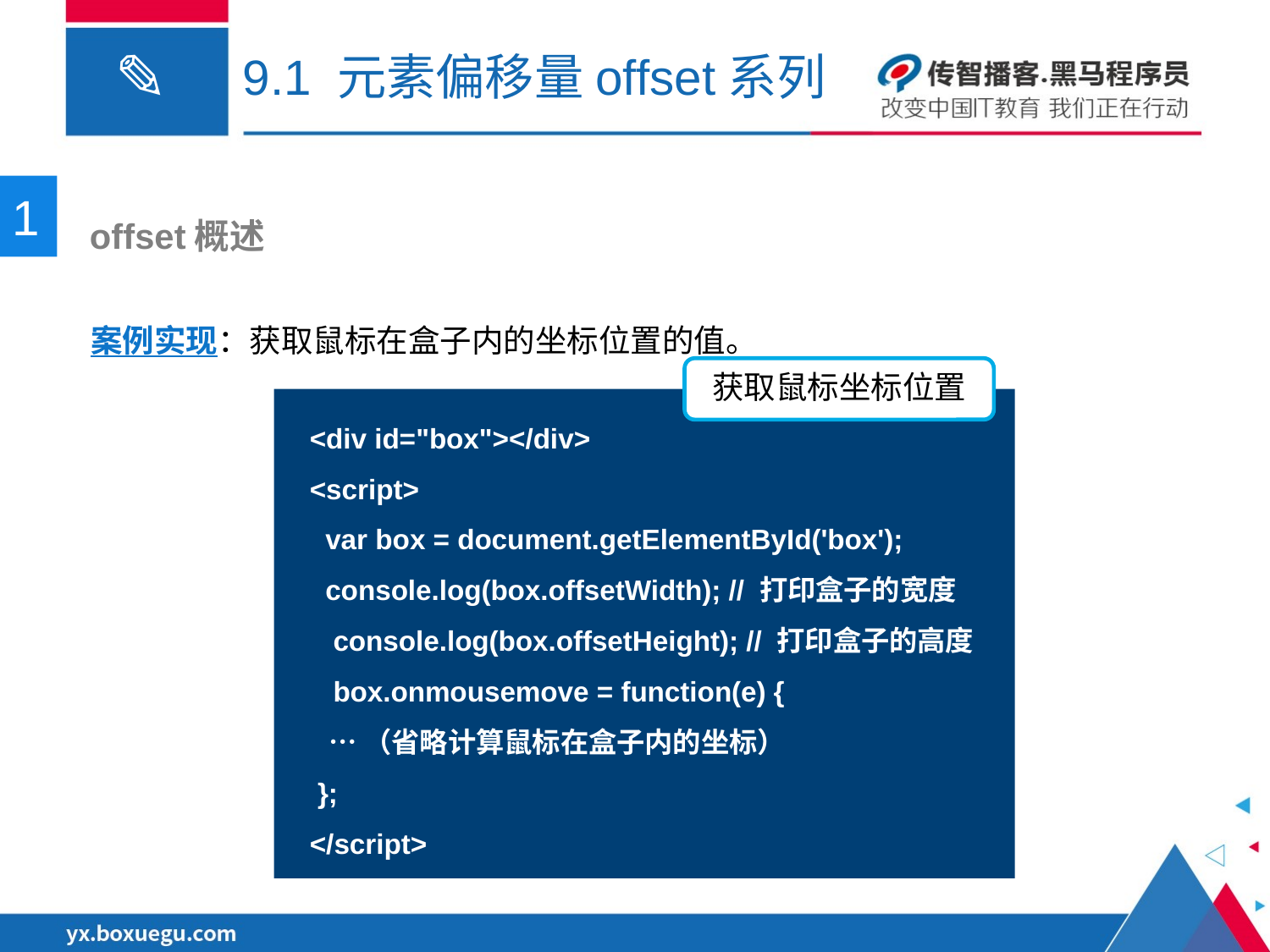

# 9.1 元素偏移量offset系列

1
  offset概述
案例实现：获取鼠标在盒子内的坐标位置的值。
获取鼠标坐标位置

<div id="box"></div>
<script>
  var box = document.getElementById('box');
  console.log(box.offsetWidth); // 打印盒子的宽度
   console.log(box.offsetHeight); // 打印盒子的高度
   box.onmousemove = function(e) {
   …（省略计算鼠标在盒子内的坐标）
 };
</script>